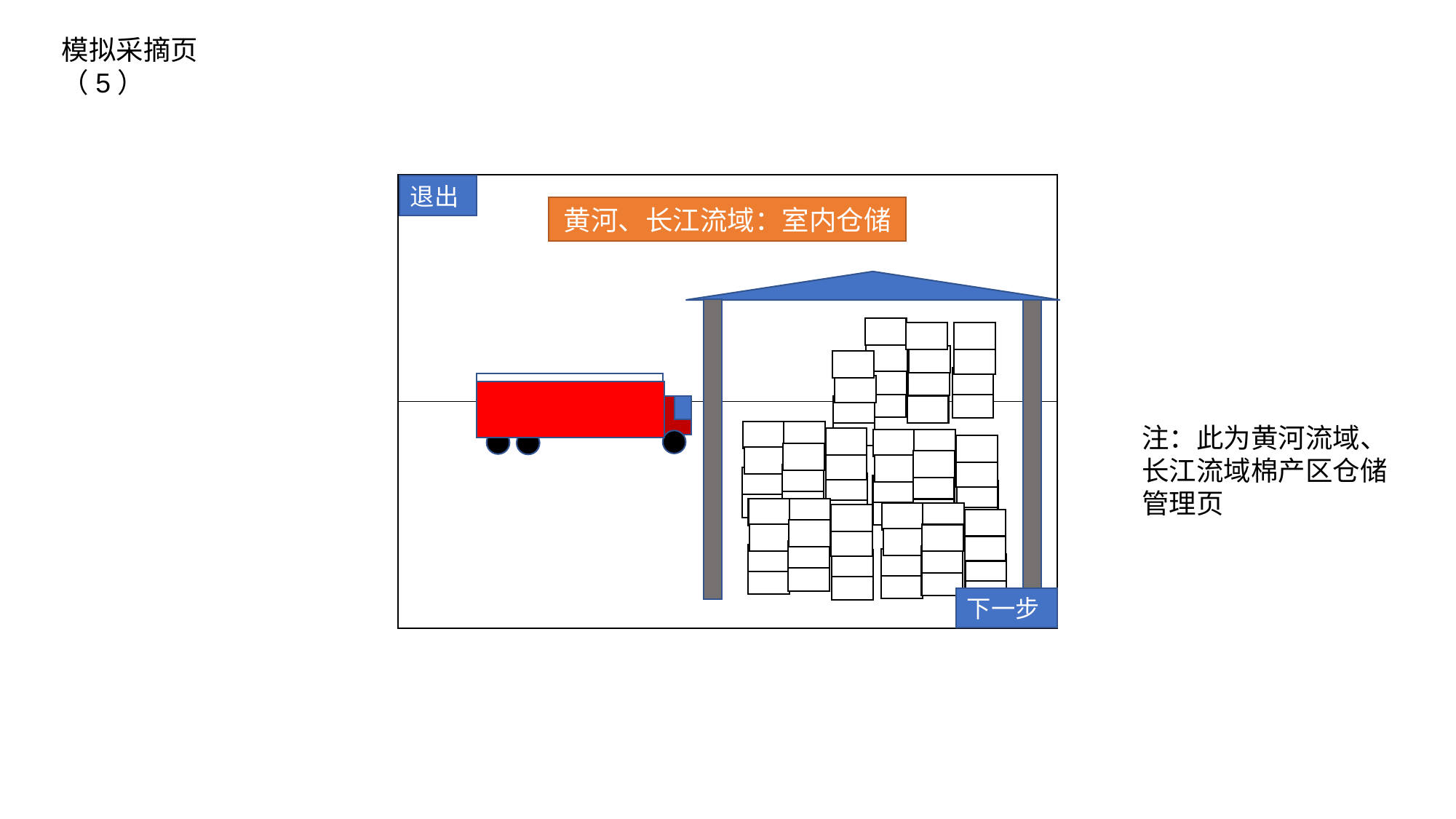

模拟采摘页（5）

退出
黄河、长江流域：室内仓储

注：此为黄河流域、长江流域棉产区仓储管理页

下一步